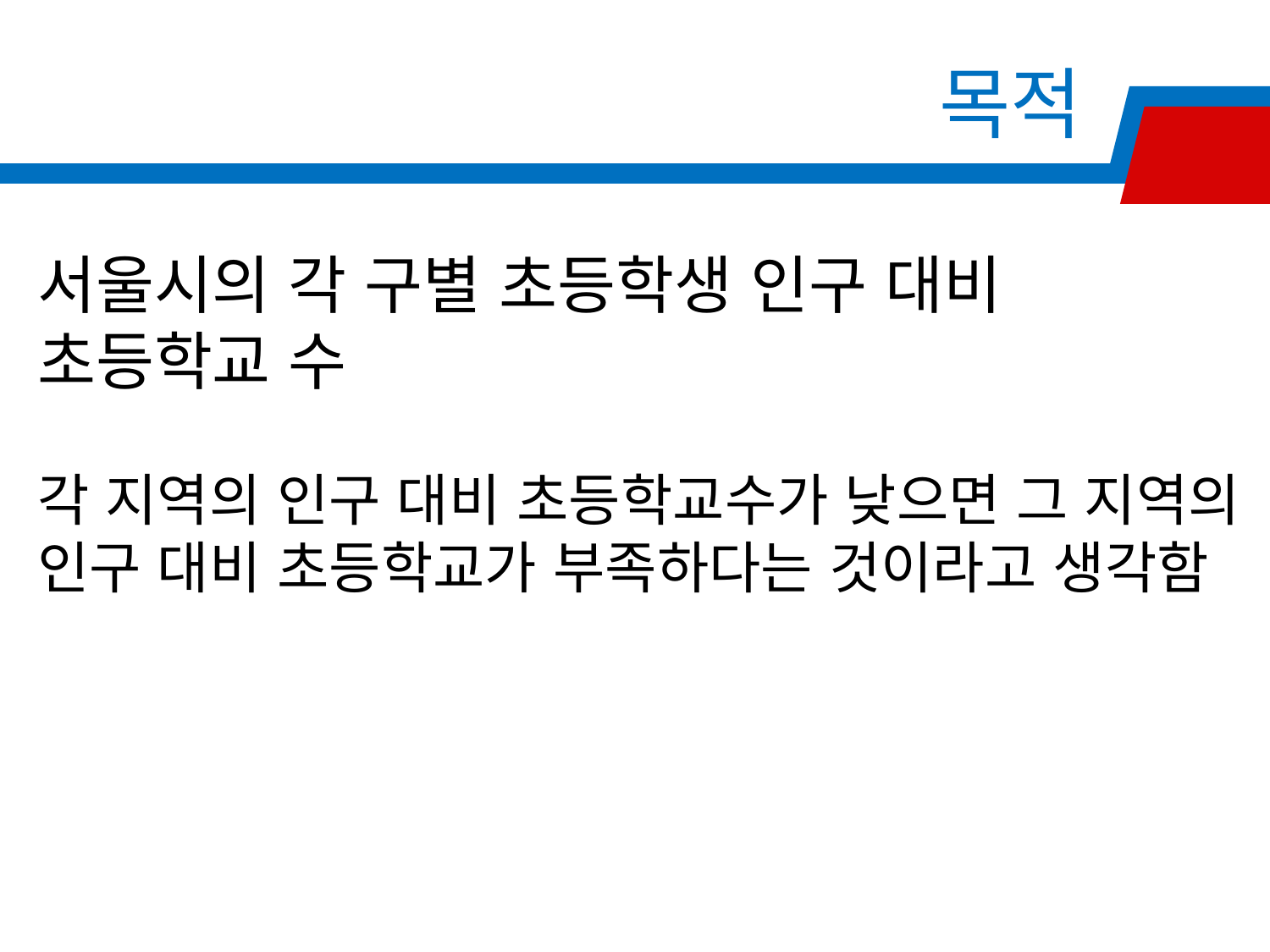

목적

서울시의 각 구별 초등학생 인구 대비
초등학교 수

각 지역의 인구 대비 초등학교수가 낮으면 그 지역의 인구 대비 초등학교가 부족하다는 것이라고 생각함